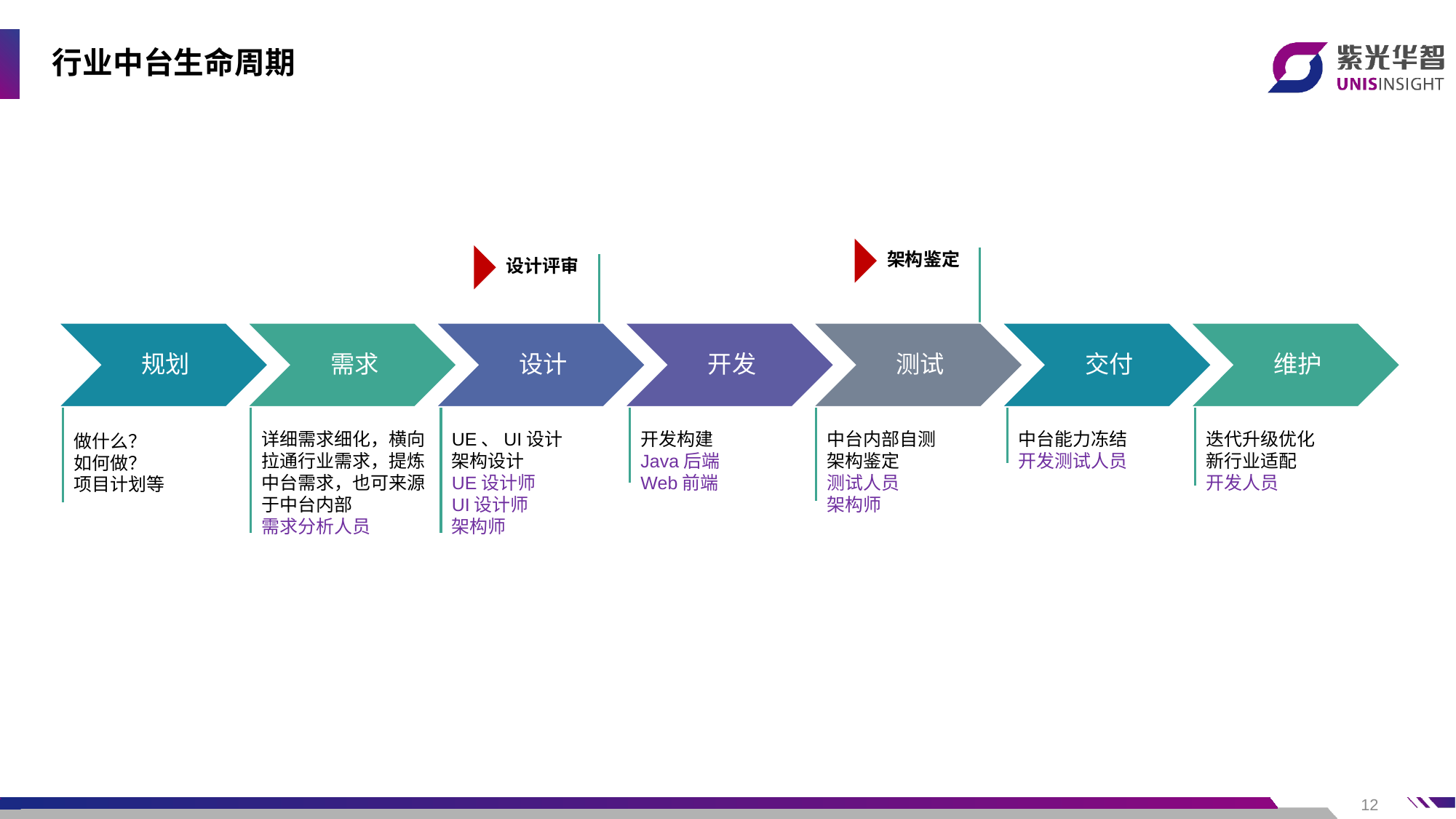

# 行业中台生命周期
架构鉴定

设计评审

规划
需求
设计
开发
测试
交付
维护
中台内部自测
架构鉴定
测试人员
架构师
详细需求细化，横向拉通行业需求，提炼中台需求，也可来源于中台内部
需求分析人员
UE、UI设计
架构设计
UE设计师
UI设计师
架构师
开发构建
Java后端
Web前端
中台能力冻结
开发测试人员
迭代升级优化
新行业适配
开发人员
做什么？
如何做？
项目计划等